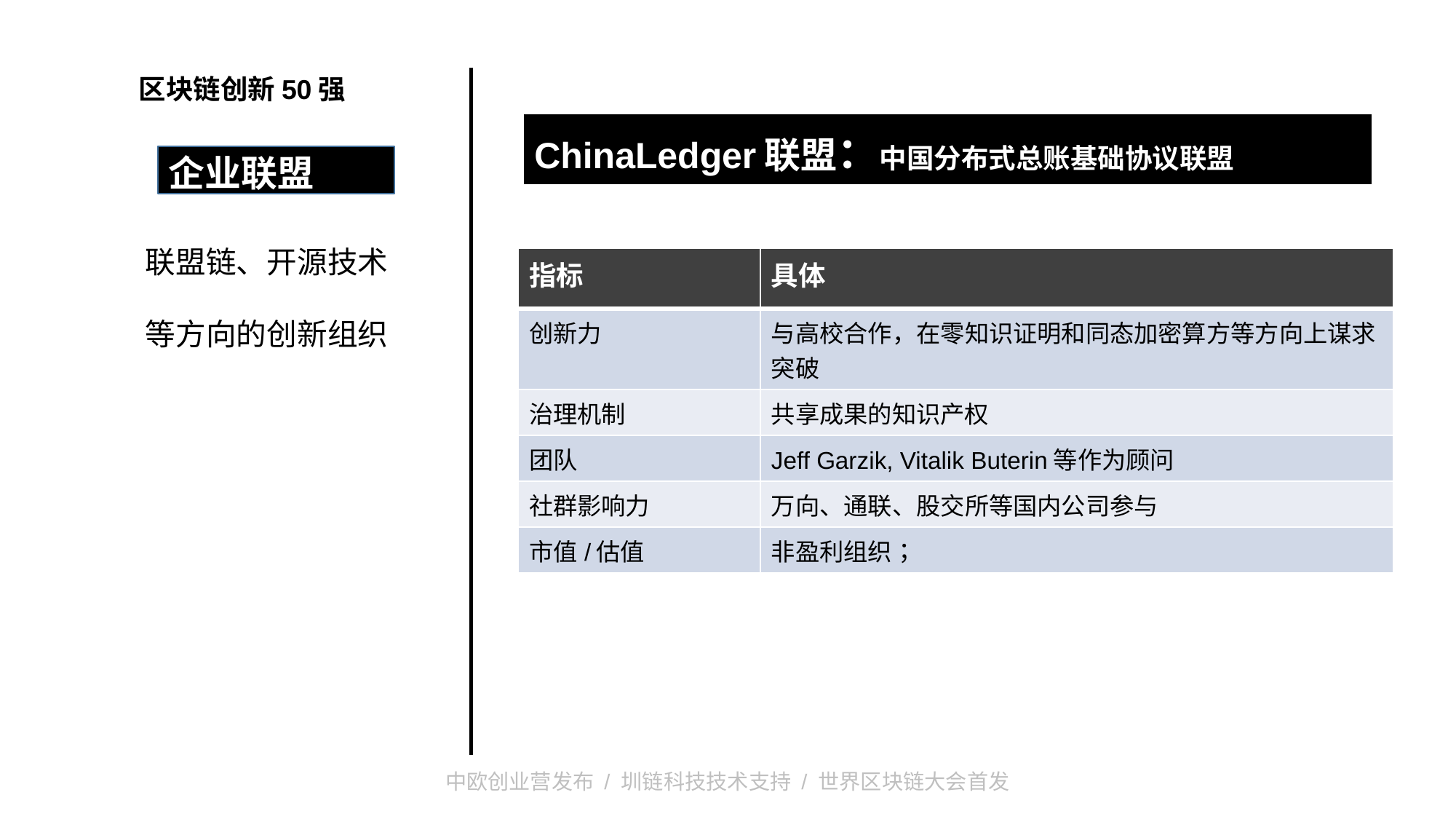

区块链创新50强
| ChinaLedger联盟：中国分布式总账基础协议联盟 |
| --- |
|  |
企业联盟
联盟链、开源技术
等方向的创新组织
| 指标 | 具体 |
| --- | --- |
| 创新力 | 与高校合作，在零知识证明和同态加密算方等方向上谋求突破 |
| 治理机制 | 共享成果的知识产权 |
| 团队 | Jeff Garzik, Vitalik Buterin等作为顾问 |
| 社群影响力 | 万向、通联、股交所等国内公司参与 |
| 市值/估值 | 非盈利组织； |
中欧创业营发布 / 圳链科技技术支持 / 世界区块链大会首发